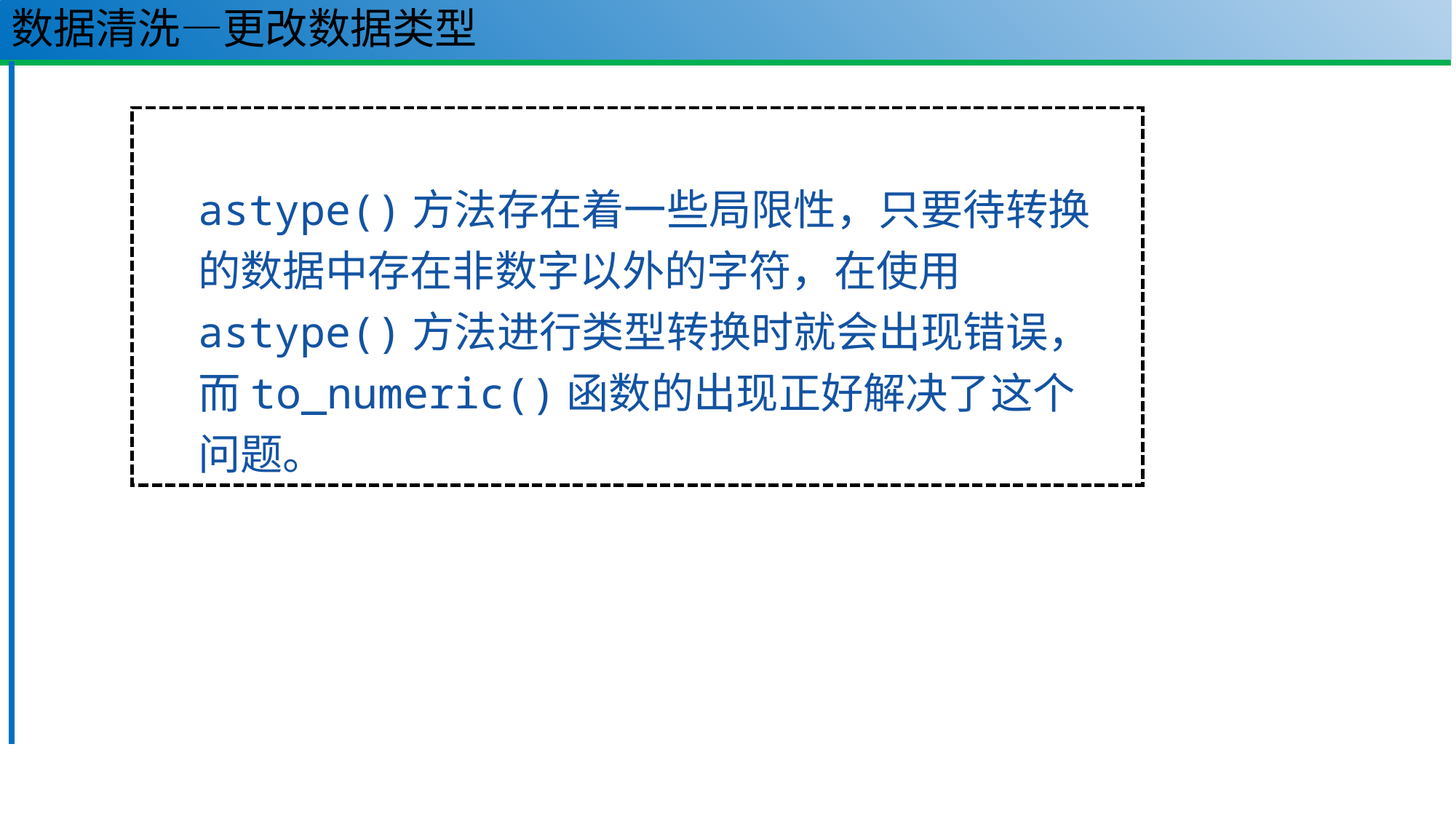

# 数据清洗—更改数据类型

astype()方法存在着一些局限性，只要待转换的数据中存在非数字以外的字符，在使用astype()方法进行类型转换时就会出现错误，而to_numeric()函数的出现正好解决了这个问题。